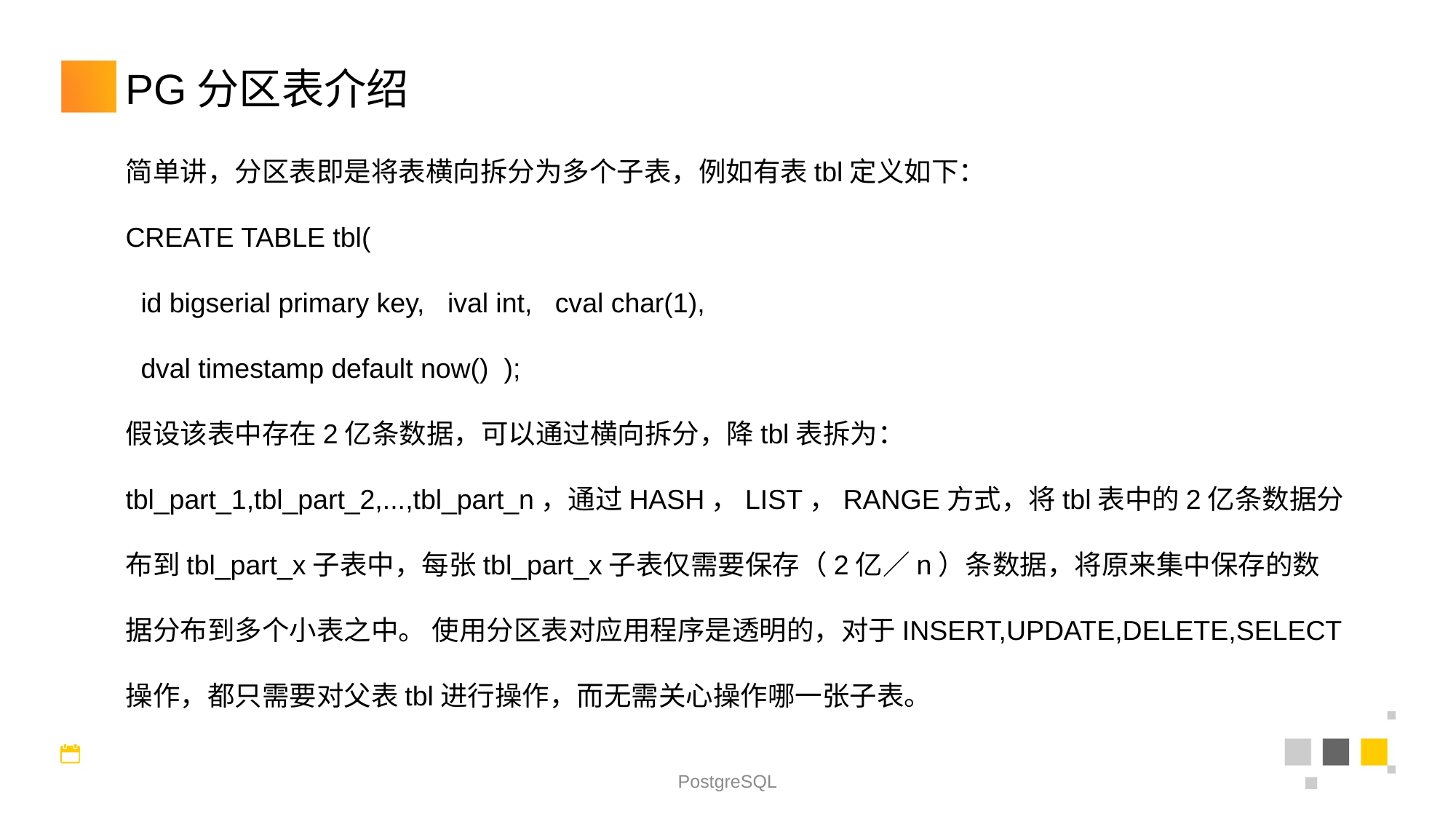

PG分区表介绍
简单讲，分区表即是将表横向拆分为多个子表，例如有表tbl定义如下：
CREATE TABLE tbl(
  id bigserial primary key,   ival int,   cval char(1),
  dval timestamp default now()  );
假设该表中存在2亿条数据，可以通过横向拆分，降tbl表拆为：tbl_part_1,tbl_part_2,...,tbl_part_n，通过HASH，LIST，RANGE方式，将tbl表中的2亿条数据分布到tbl_part_x子表中，每张tbl_part_x子表仅需要保存（2亿／n）条数据，将原来集中保存的数据分布到多个小表之中。 使用分区表对应用程序是透明的，对于INSERT,UPDATE,DELETE,SELECT操作，都只需要对父表tbl进行操作，而无需关心操作哪一张子表。

PostgreSQL
6